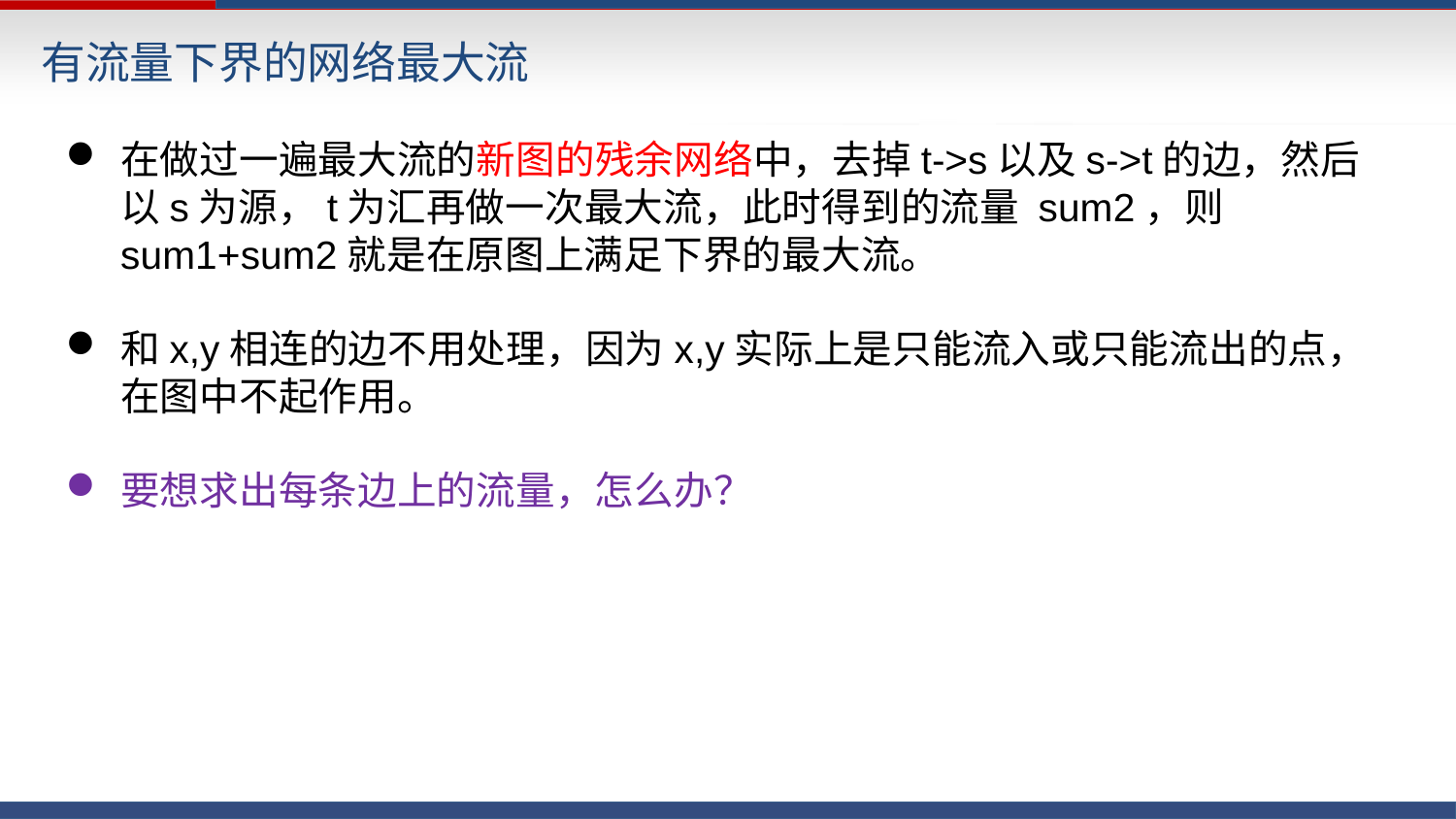

有流量下界的网络最大流
在做过一遍最大流的新图的残余网络中，去掉t->s以及s->t的边，然后以s为源，t为汇再做一次最大流，此时得到的流量 sum2，则 sum1+sum2就是在原图上满足下界的最大流。

和x,y相连的边不用处理，因为x,y实际上是只能流入或只能流出的点，在图中不起作用。

要想求出每条边上的流量，怎么办？